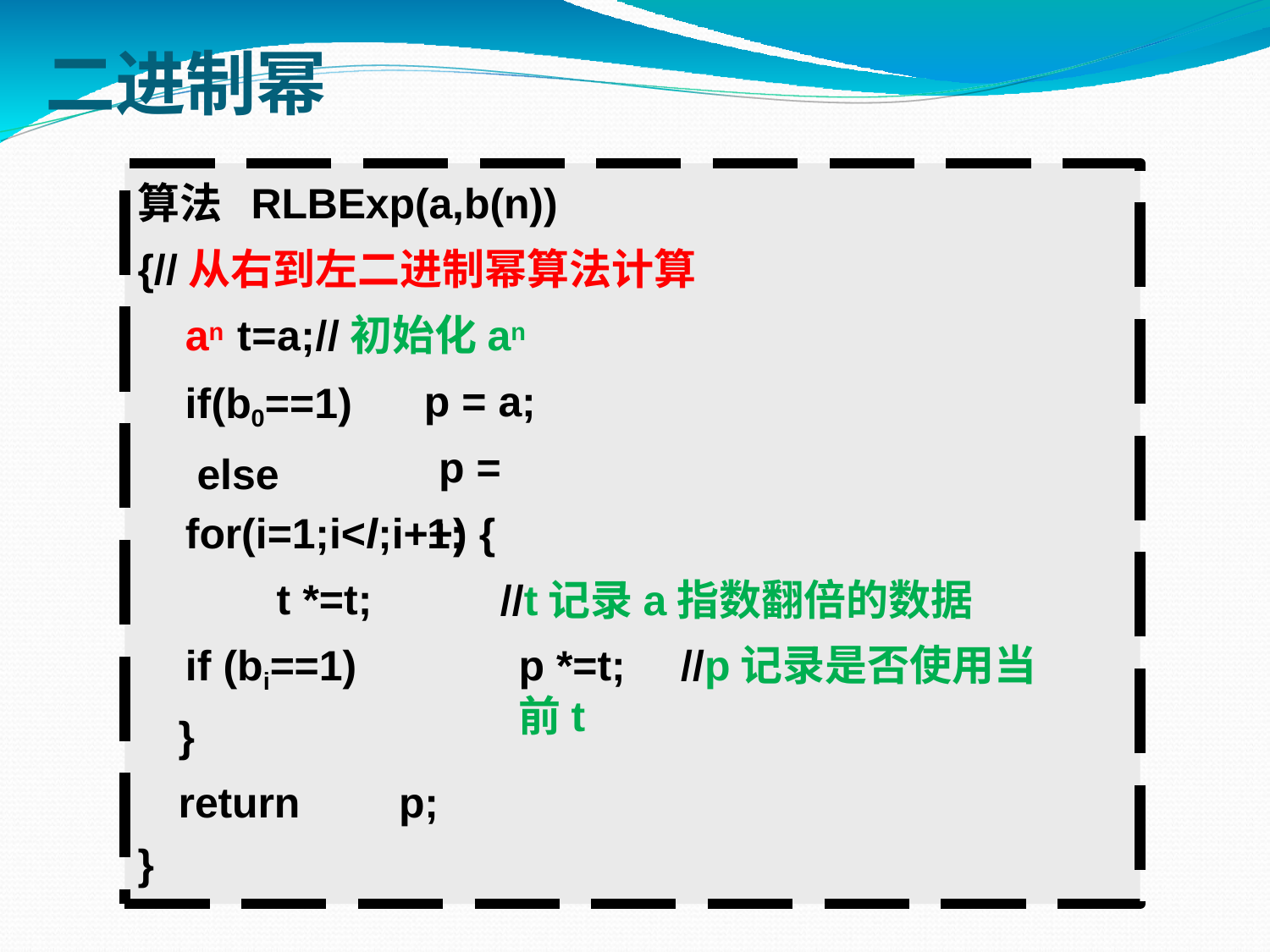

# 二进制幂
算法	RLBExp(a,b(n))
{//从右到左二进制幂算法计算an  t=a;//初始化an

if(b0==1)  else
p = a;  p = 1;
for(i=1;i<l;i++) {  t *=t;
if (bi==1)
}
return	p;
//t记录a指数翻倍的数据
p *=t;	//p记录是否使用当前t
}